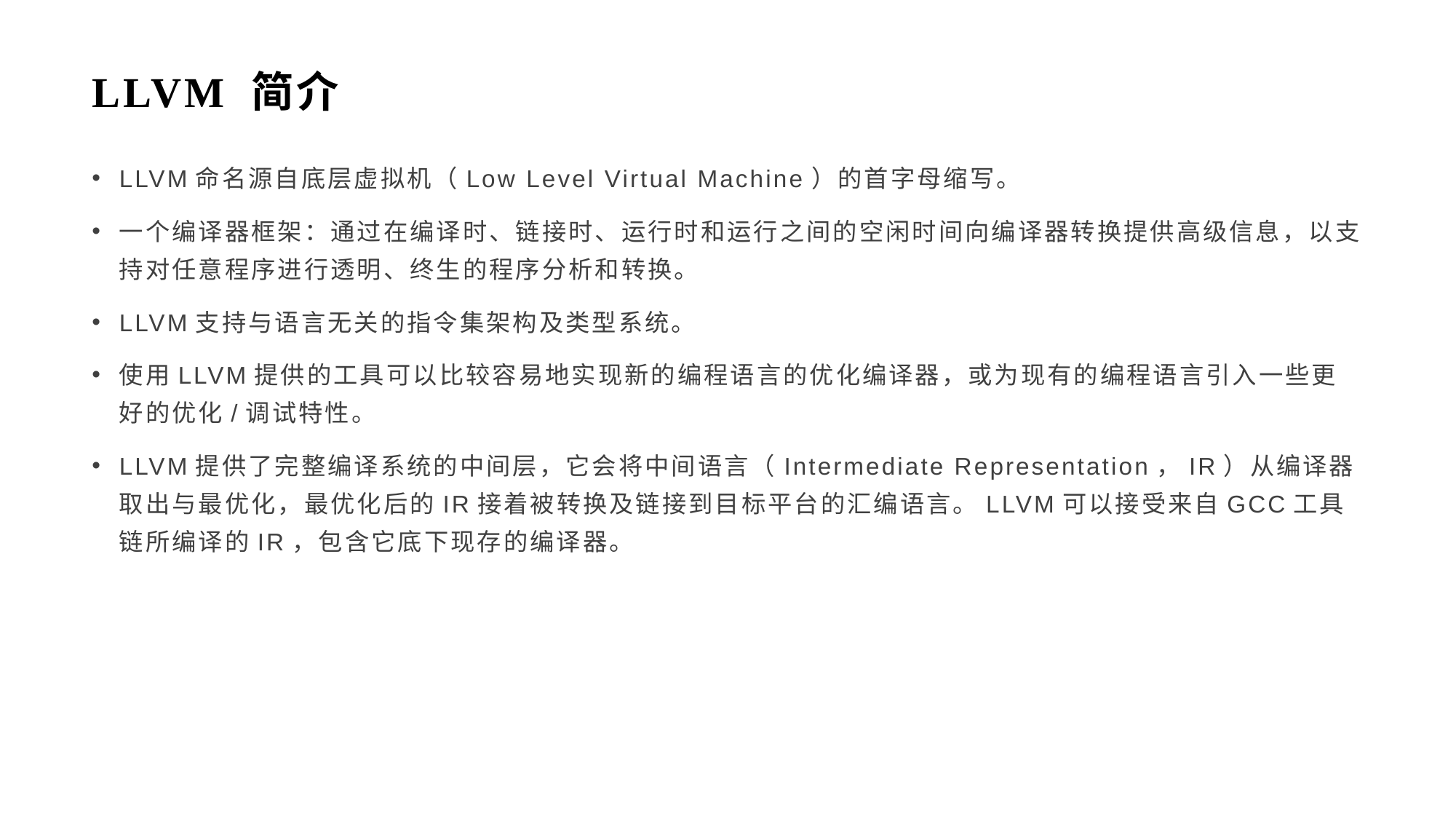

# LLVM 简介
LLVM命名源自底层虚拟机（Low Level Virtual Machine）的首字母缩写。
一个编译器框架：通过在编译时、链接时、运行时和运行之间的空闲时间向编译器转换提供高级信息，以支持对任意程序进行透明、终生的程序分析和转换。
LLVM支持与语言无关的指令集架构及类型系统。
使用LLVM提供的工具可以比较容易地实现新的编程语言的优化编译器，或为现有的编程语言引入一些更好的优化/调试特性。
LLVM提供了完整编译系统的中间层，它会将中间语言（Intermediate Representation，IR）从编译器取出与最优化，最优化后的IR接着被转换及链接到目标平台的汇编语言。LLVM可以接受来自GCC工具链所编译的IR，包含它底下现存的编译器。